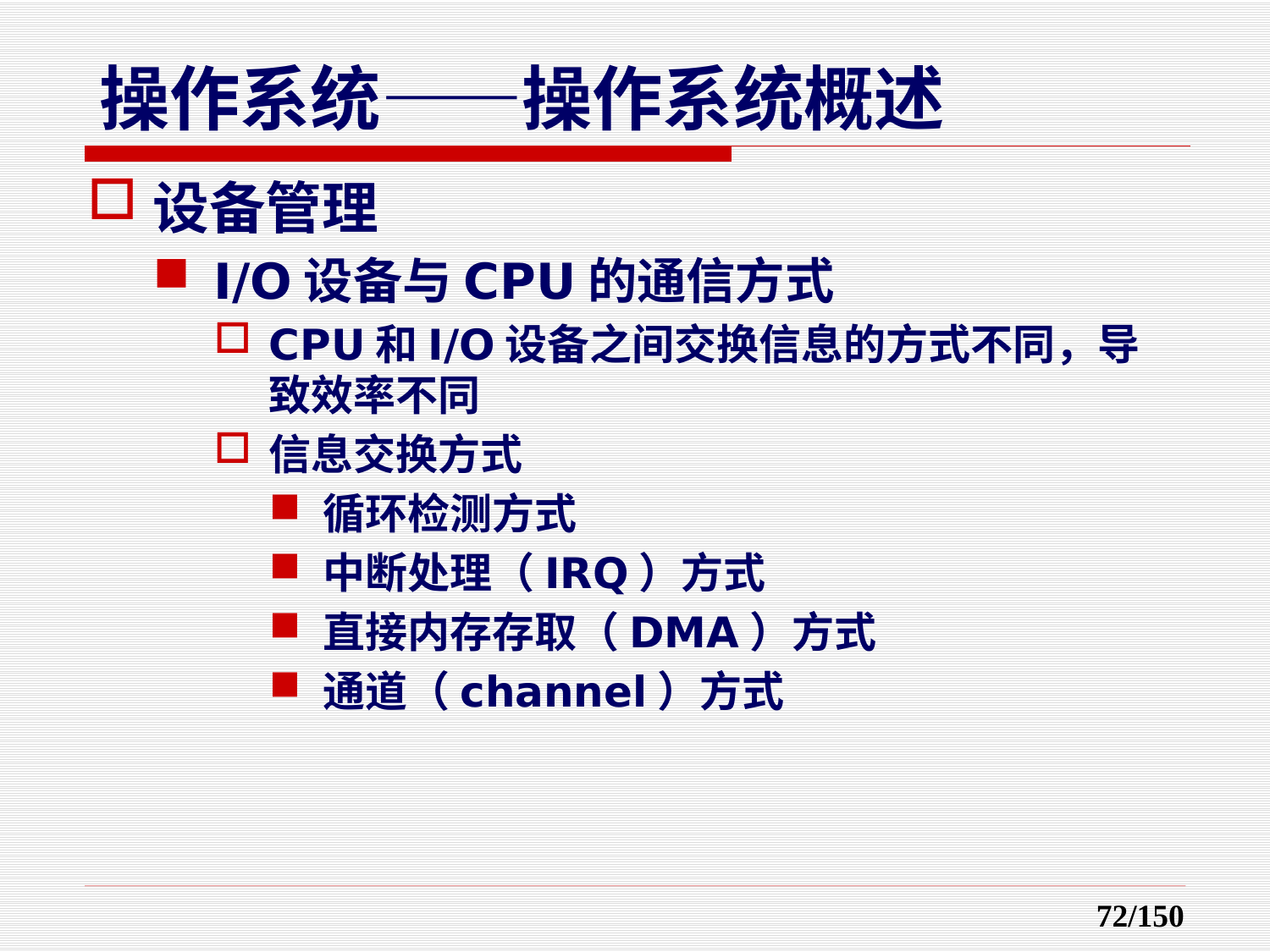

设备管理
I/O设备与CPU的通信方式
CPU和I/O设备之间交换信息的方式不同，导致效率不同
信息交换方式
循环检测方式
中断处理（IRQ）方式
直接内存存取（DMA）方式
通道（channel）方式